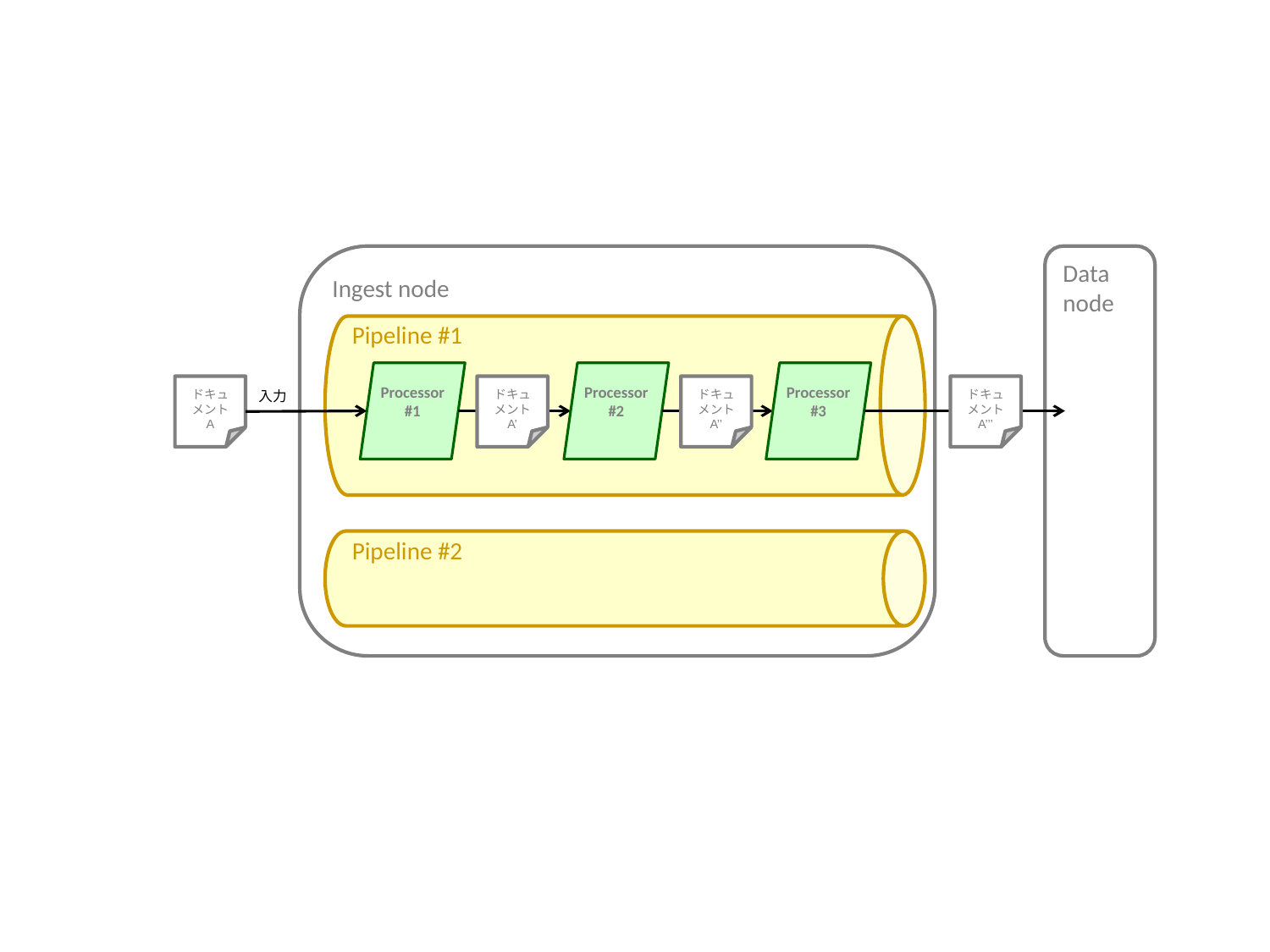

Ingest node
Data node

Pipeline #1
Processor
#1
Processor
#2
Processor
#3

ドキュ
メント
A

ドキュ
メント
A’

ドキュ
メント
A’’

ドキュ
メント
A’’’
入力
Pipeline #2